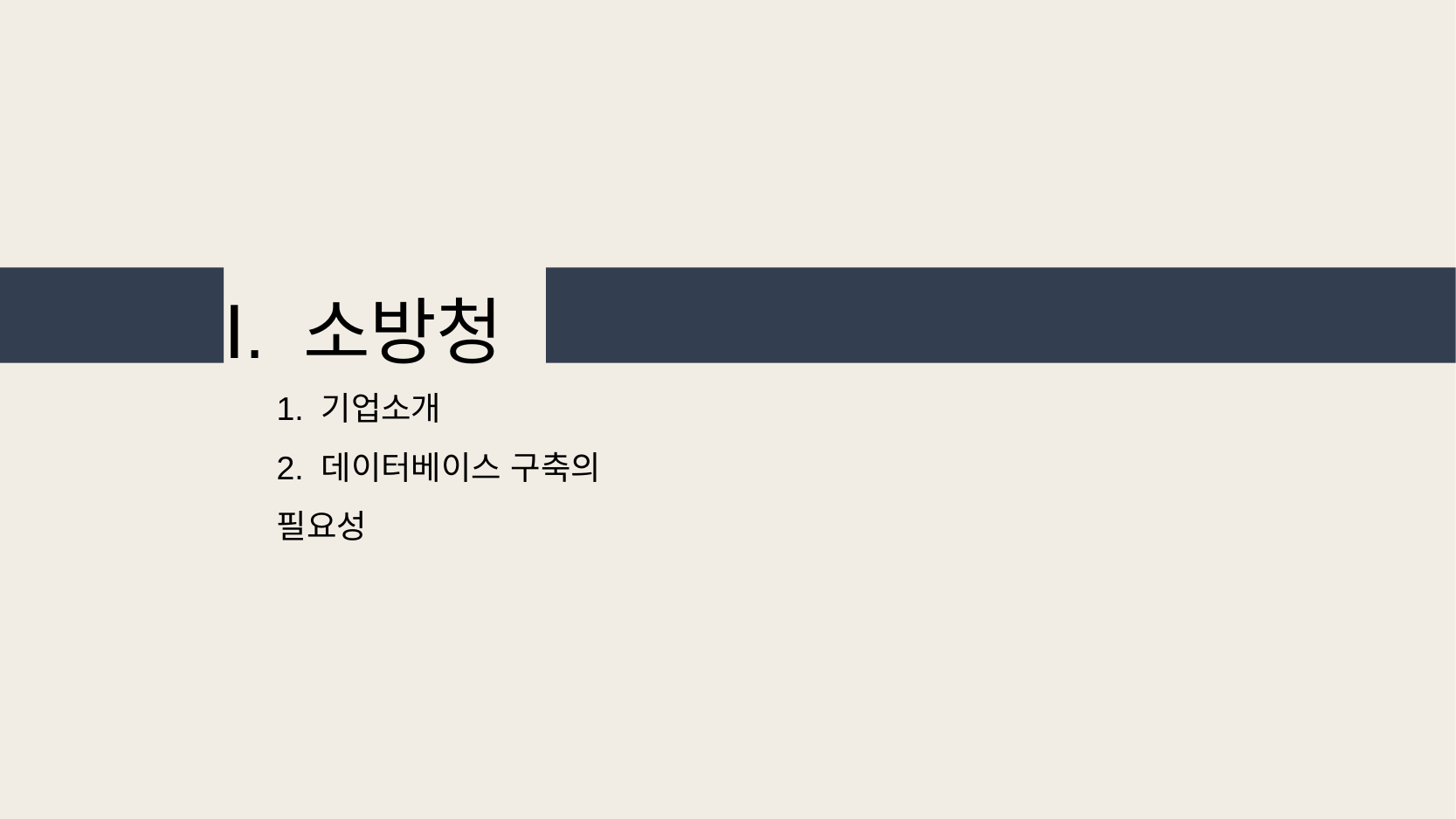

Ⅰ. 소방청
1. 기업소개
2. 데이터베이스 구축의 필요성